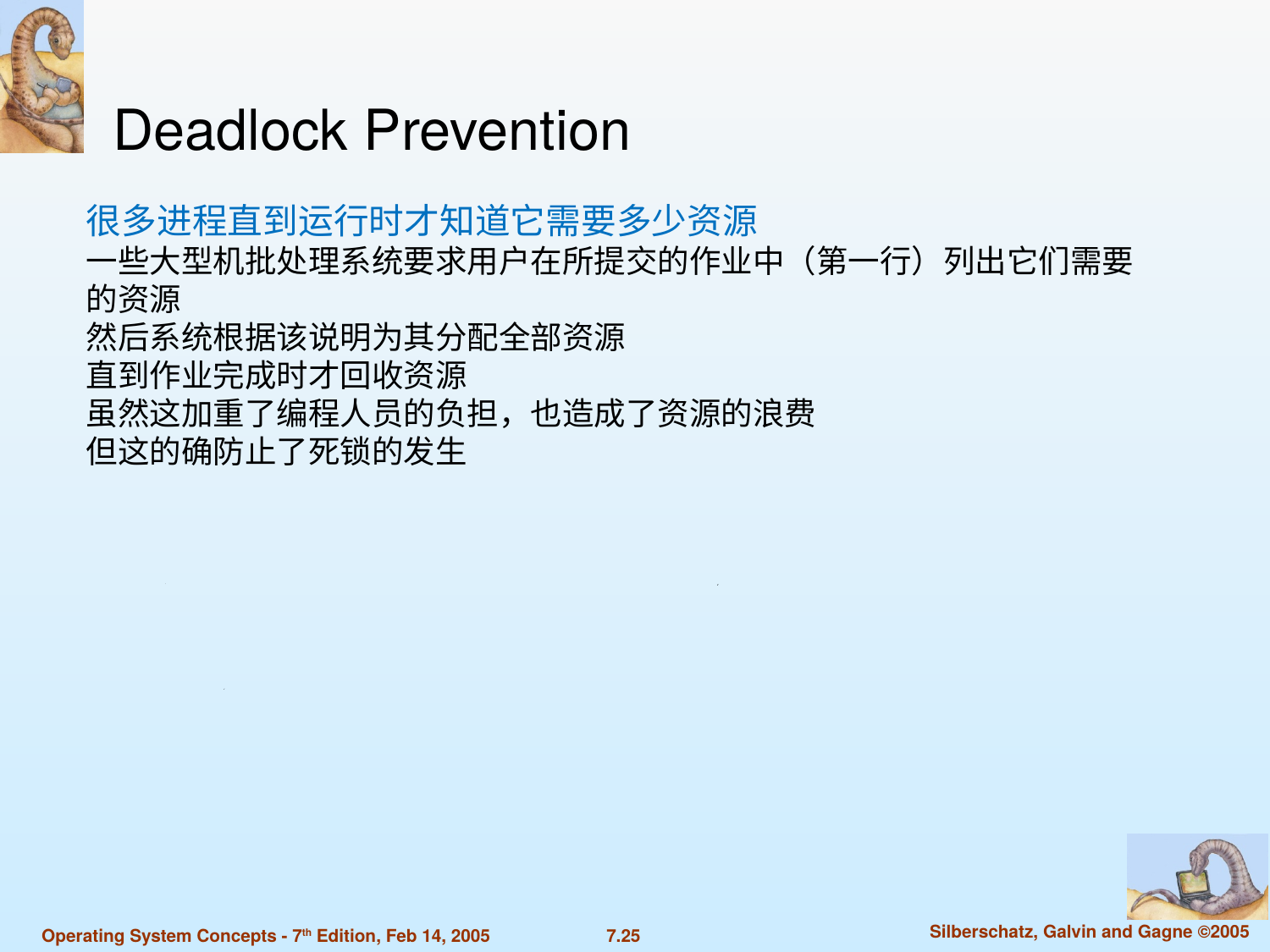

Deadlock Prevention
很多进程直到运行时才知道它需要多少资源
一些大型机批处理系统要求用户在所提交的作业中（第一行）列出它们需要的资源
然后系统根据该说明为其分配全部资源
直到作业完成时才回收资源
虽然这加重了编程人员的负担，也造成了资源的浪费
但这的确防止了死锁的发生